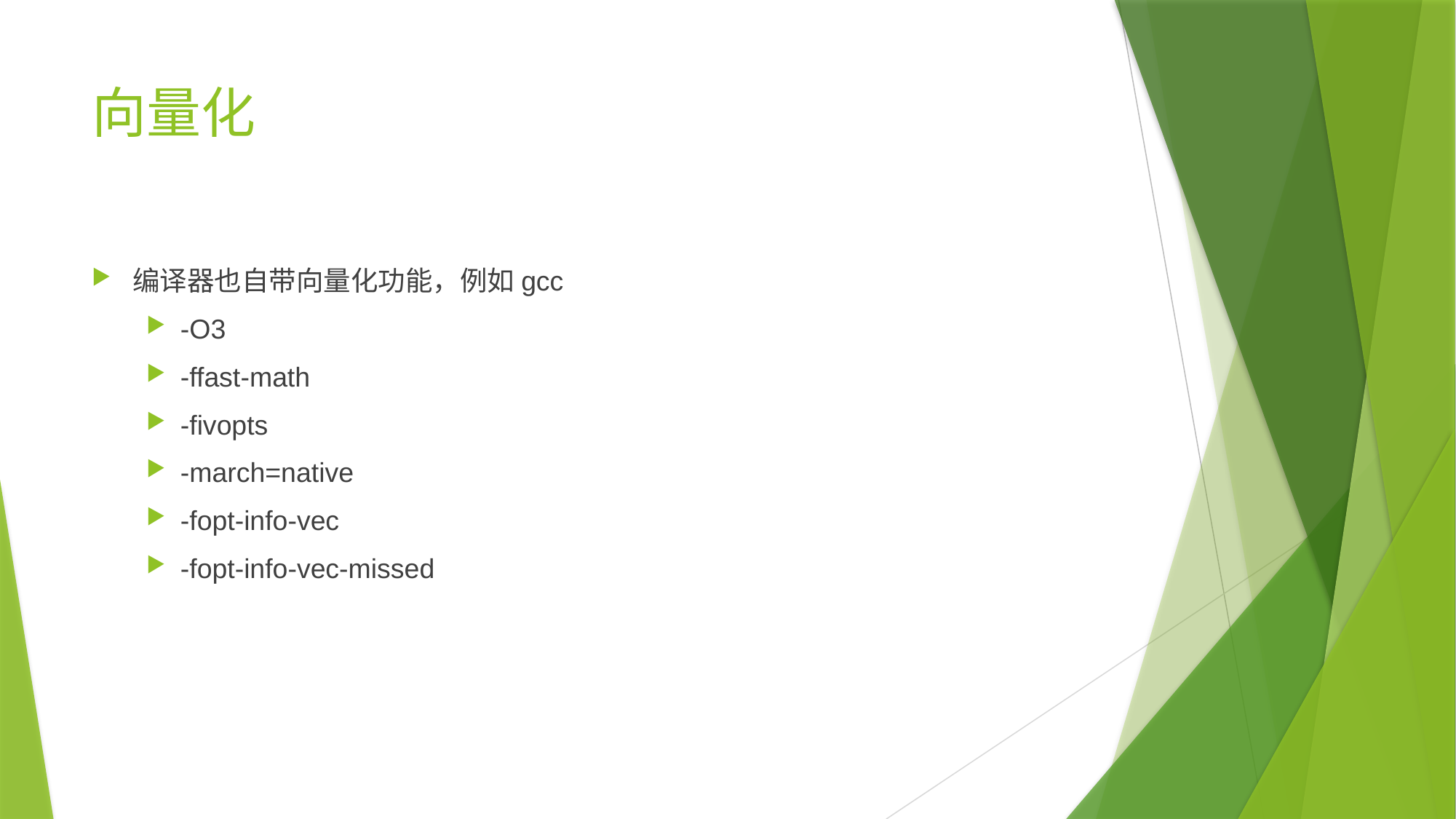

# 向量化
编译器也自带向量化功能，例如gcc
-O3
-ffast-math
-fivopts
-march=native
-fopt-info-vec
-fopt-info-vec-missed